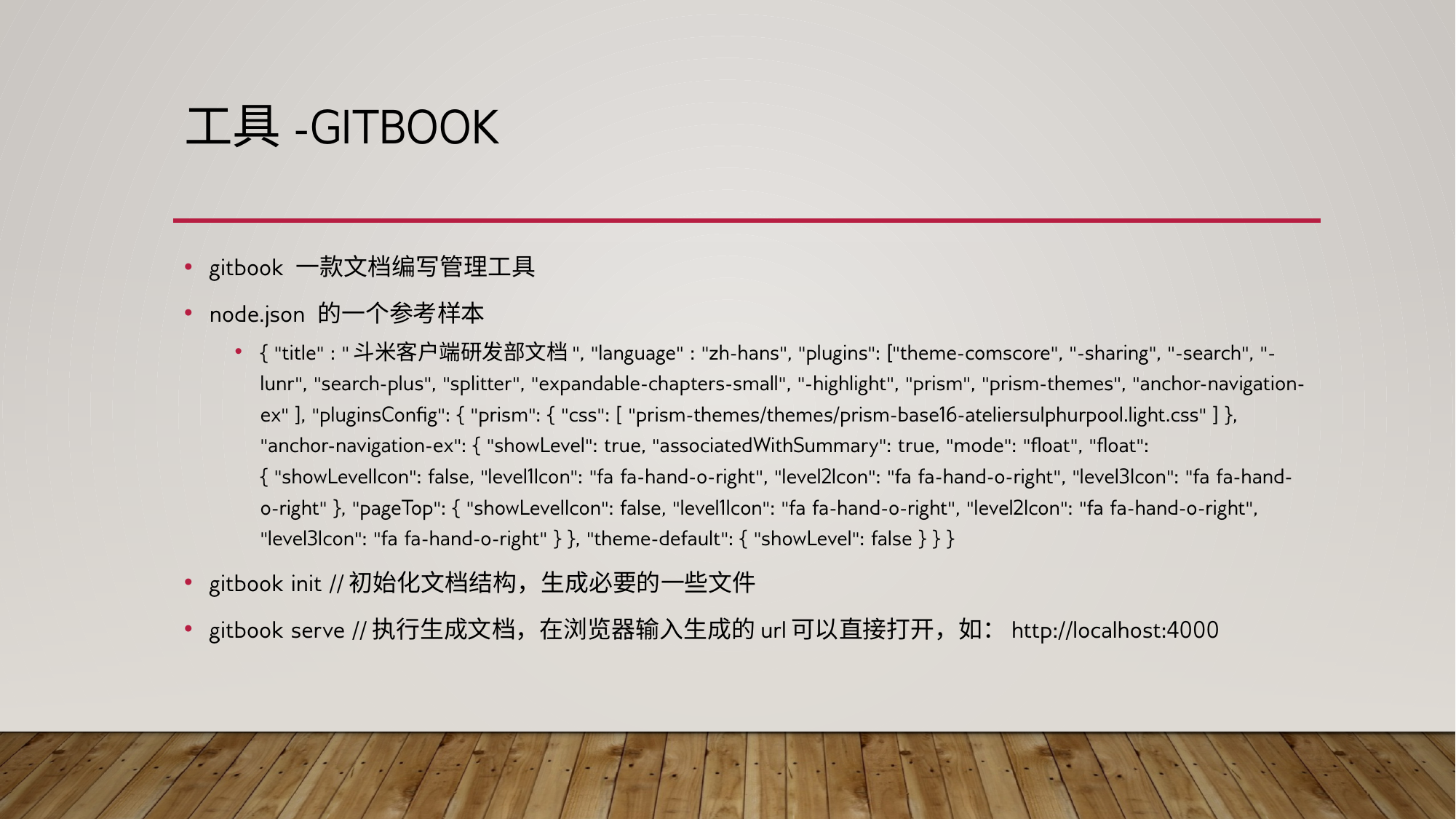

# 工具-gitbook
gitbook 一款文档编写管理工具
node.json 的一个参考样本
{ "title" : "斗米客户端研发部文档", "language" : "zh-hans", "plugins": ["theme-comscore", "-sharing", "-search", "-lunr", "search-plus", "splitter", "expandable-chapters-small", "-highlight", "prism", "prism-themes", "anchor-navigation-ex" ], "pluginsConfig": { "prism": { "css": [ "prism-themes/themes/prism-base16-ateliersulphurpool.light.css" ] }, "anchor-navigation-ex": { "showLevel": true, "associatedWithSummary": true, "mode": "float", "float": { "showLevelIcon": false, "level1Icon": "fa fa-hand-o-right", "level2Icon": "fa fa-hand-o-right", "level3Icon": "fa fa-hand-o-right" }, "pageTop": { "showLevelIcon": false, "level1Icon": "fa fa-hand-o-right", "level2Icon": "fa fa-hand-o-right", "level3Icon": "fa fa-hand-o-right" } }, "theme-default": { "showLevel": false } } }
gitbook init //初始化文档结构，生成必要的一些文件
gitbook serve //执行生成文档，在浏览器输入生成的url可以直接打开，如：http://localhost:4000